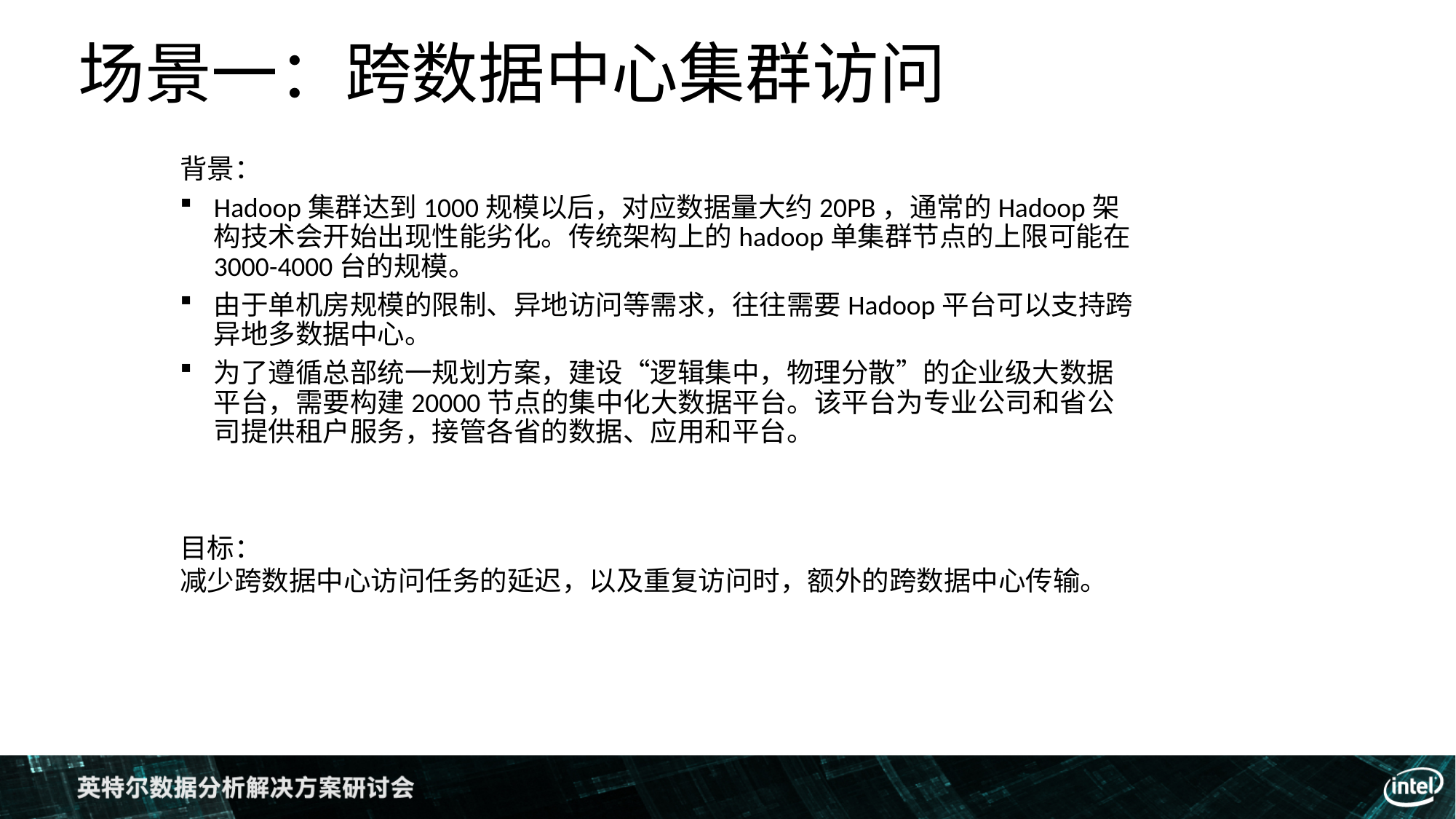

场景一：跨数据中心集群访问
背景：
Hadoop集群达到1000规模以后，对应数据量大约20PB，通常的Hadoop架构技术会开始出现性能劣化。传统架构上的hadoop单集群节点的上限可能在3000-4000台的规模。
由于单机房规模的限制、异地访问等需求，往往需要Hadoop平台可以支持跨异地多数据中心。
为了遵循总部统一规划方案，建设“逻辑集中，物理分散”的企业级大数据平台，需要构建20000节点的集中化大数据平台。该平台为专业公司和省公司提供租户服务，接管各省的数据、应用和平台。
目标：
减少跨数据中心访问任务的延迟，以及重复访问时，额外的跨数据中心传输。